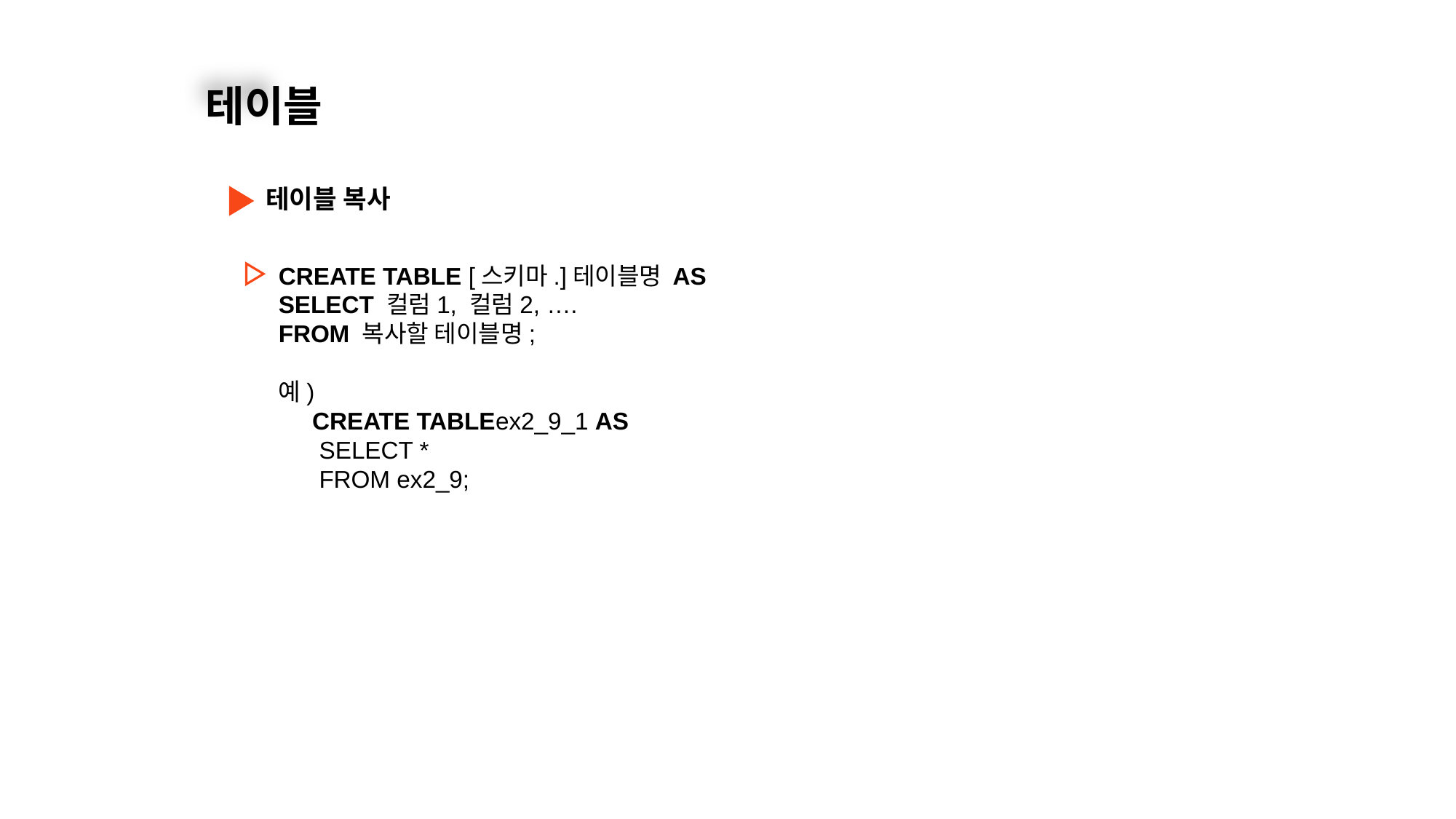

02
테이블

테이블 복사

CREATE TABLE [스키마.]테이블명 AS
SELECT 컬럼1, 컬럼2, ….
FROM 복사할 테이블명;

예)
     CREATE TABLEex2_9_1 AS
      SELECT *
      FROM ex2_9;